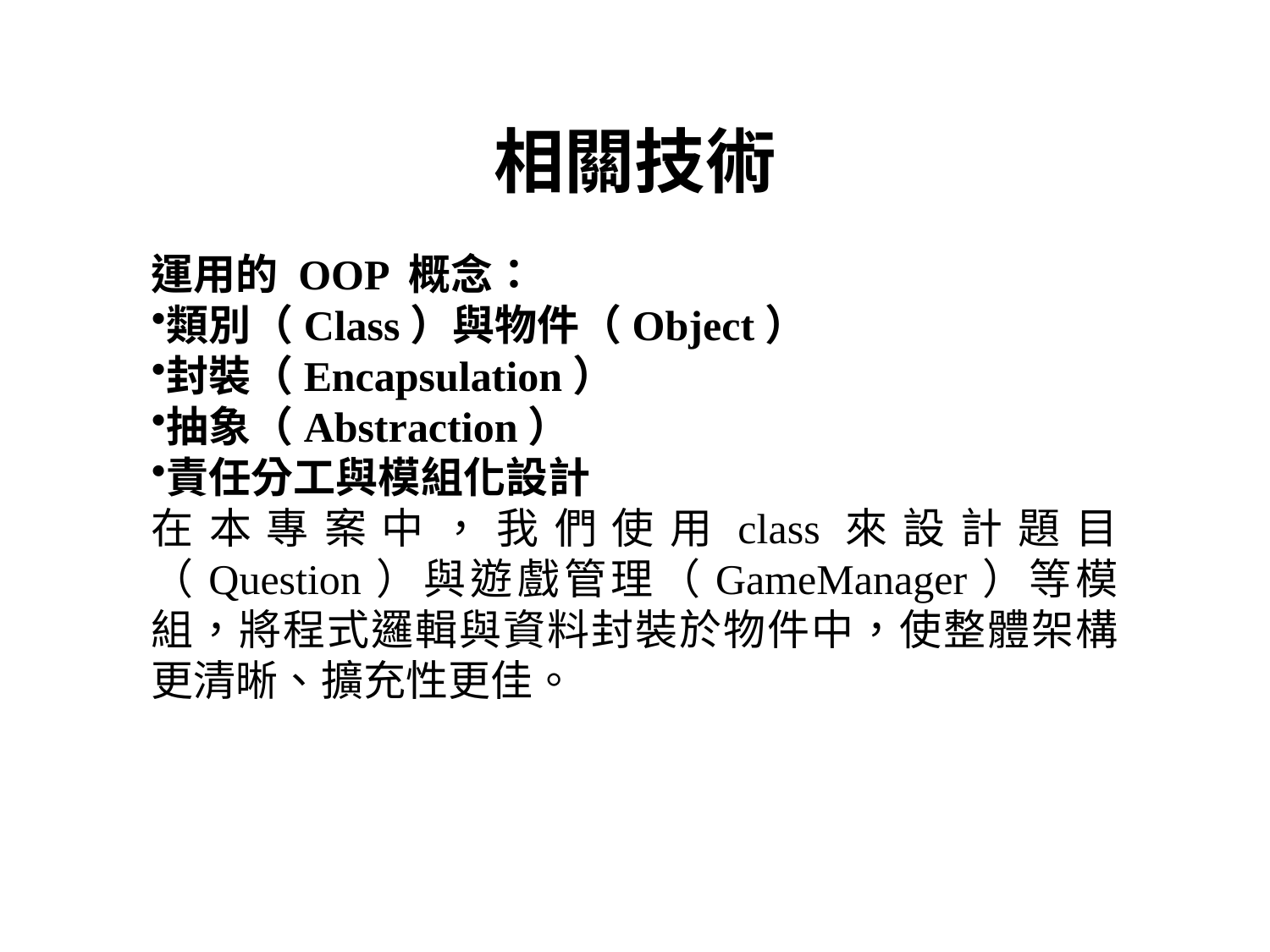

# 相關技術
運用的 OOP 概念：
類別（Class）與物件（Object）
封裝（Encapsulation）
抽象（Abstraction）
責任分工與模組化設計
在本專案中，我們使用class來設計題目（Question）與遊戲管理（GameManager）等模組，將程式邏輯與資料封裝於物件中，使整體架構更清晰、擴充性更佳。